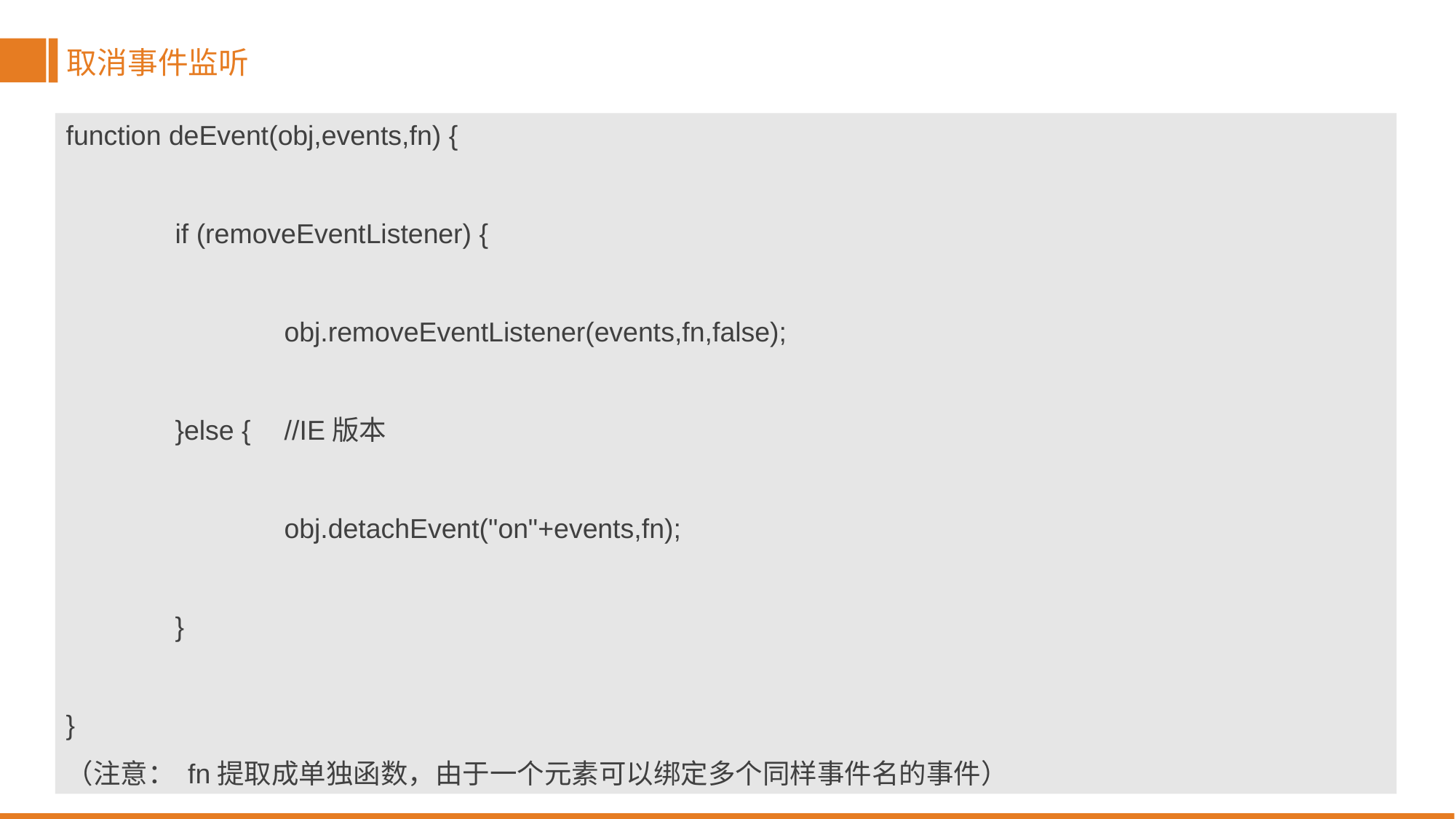

取消事件监听

function deEvent(obj,events,fn) {

	if (removeEventListener) {

		obj.removeEventListener(events,fn,false);

	}else {	//IE版本

		obj.detachEvent("on"+events,fn);

	}

}
（注意： fn提取成单独函数，由于一个元素可以绑定多个同样事件名的事件）